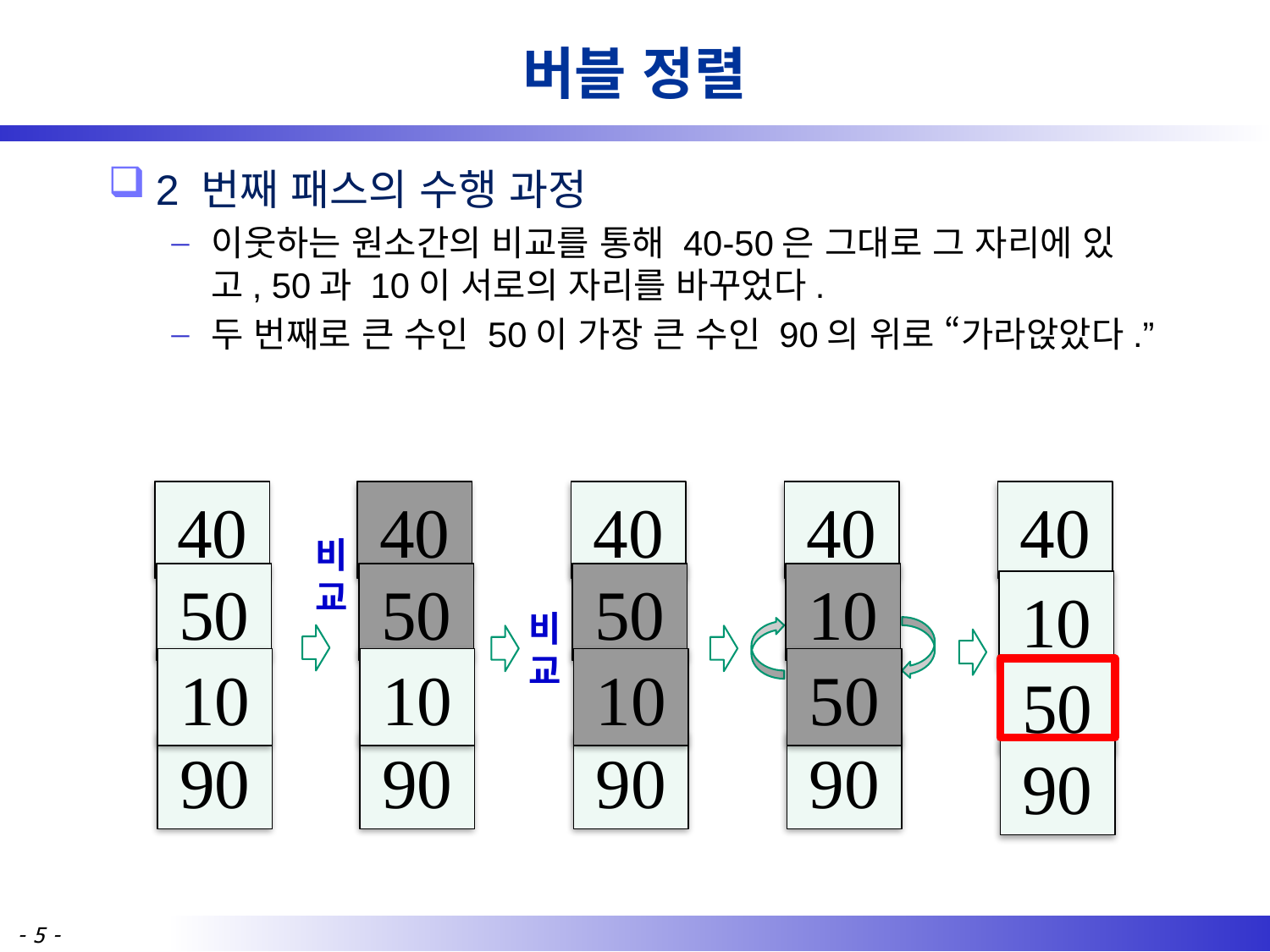

# 버블 정렬
2 번째 패스의 수행 과정
이웃하는 원소간의 비교를 통해 40-50은 그대로 그 자리에 있고, 50과 10이 서로의 자리를 바꾸었다.
두 번째로 큰 수인 50이 가장 큰 수인 90의 위로 “가라앉았다.”
40
40
40
40
40
비교
50
50
50
10
10
비교

10
10
10
50
50

90
90
90
90
90
- 5 -